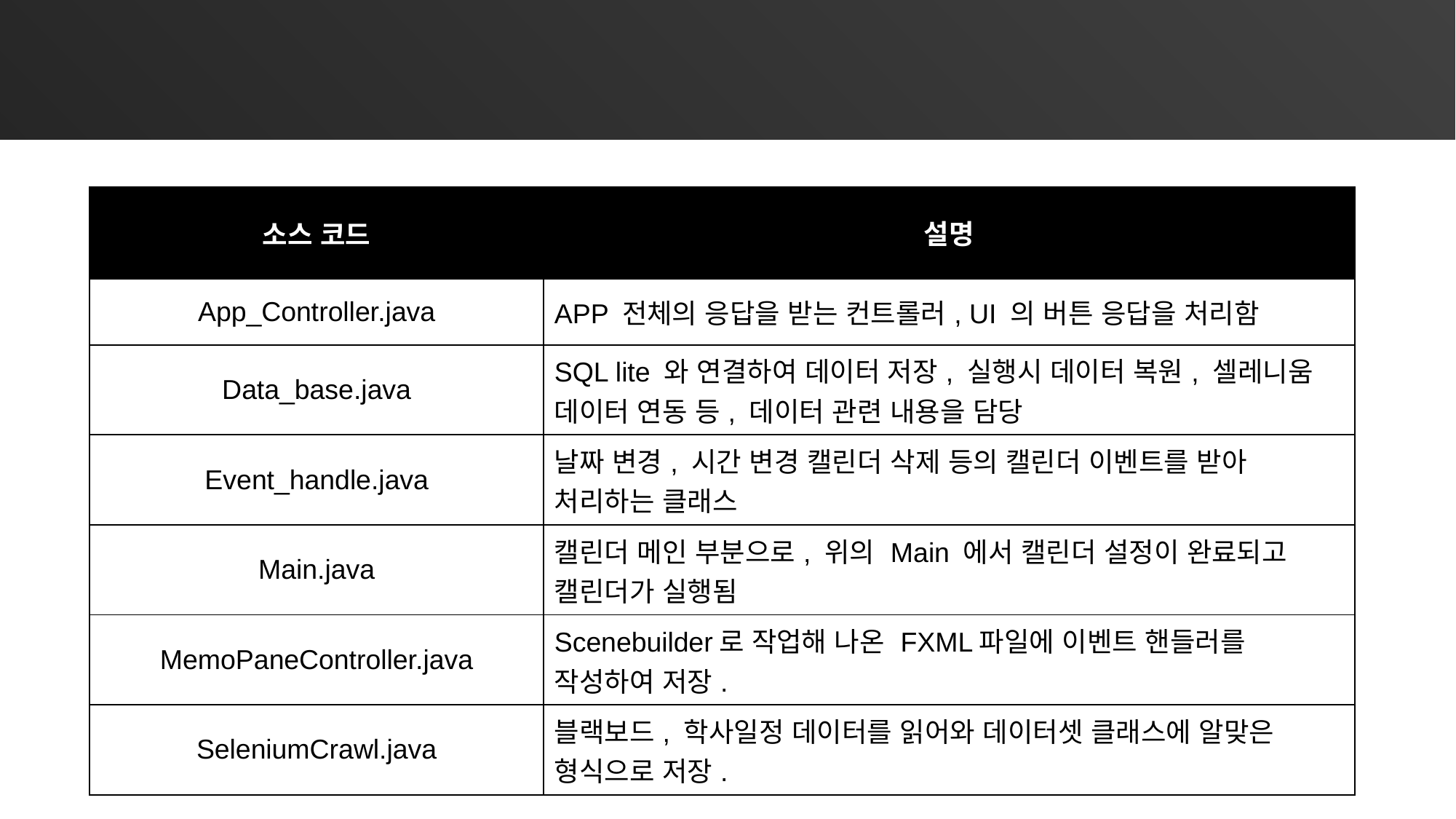

소스 코드 모듈별 내용 정리

| 소스 코드 | 설명 |
| --- | --- |
| App\_Controller.java | APP 전체의 응답을 받는 컨트롤러, UI 의 버튼 응답을 처리함 |
| Data\_base.java | SQL lite 와 연결하여 데이터 저장, 실행시 데이터 복원, 셀레니움 데이터 연동 등, 데이터 관련 내용을 담당 |
| Event\_handle.java | 날짜 변경, 시간 변경 캘린더 삭제 등의 캘린더 이벤트를 받아 처리하는 클래스 |
| Main.java | 캘린더 메인 부분으로, 위의 Main 에서 캘린더 설정이 완료되고 캘린더가 실행됨 |
| MemoPaneController.java | Scenebuilder로 작업해 나온 FXML파일에 이벤트 핸들러를 작성하여 저장. |
| SeleniumCrawl.java | 블랙보드, 학사일정 데이터를 읽어와 데이터셋 클래스에 알맞은 형식으로 저장. |